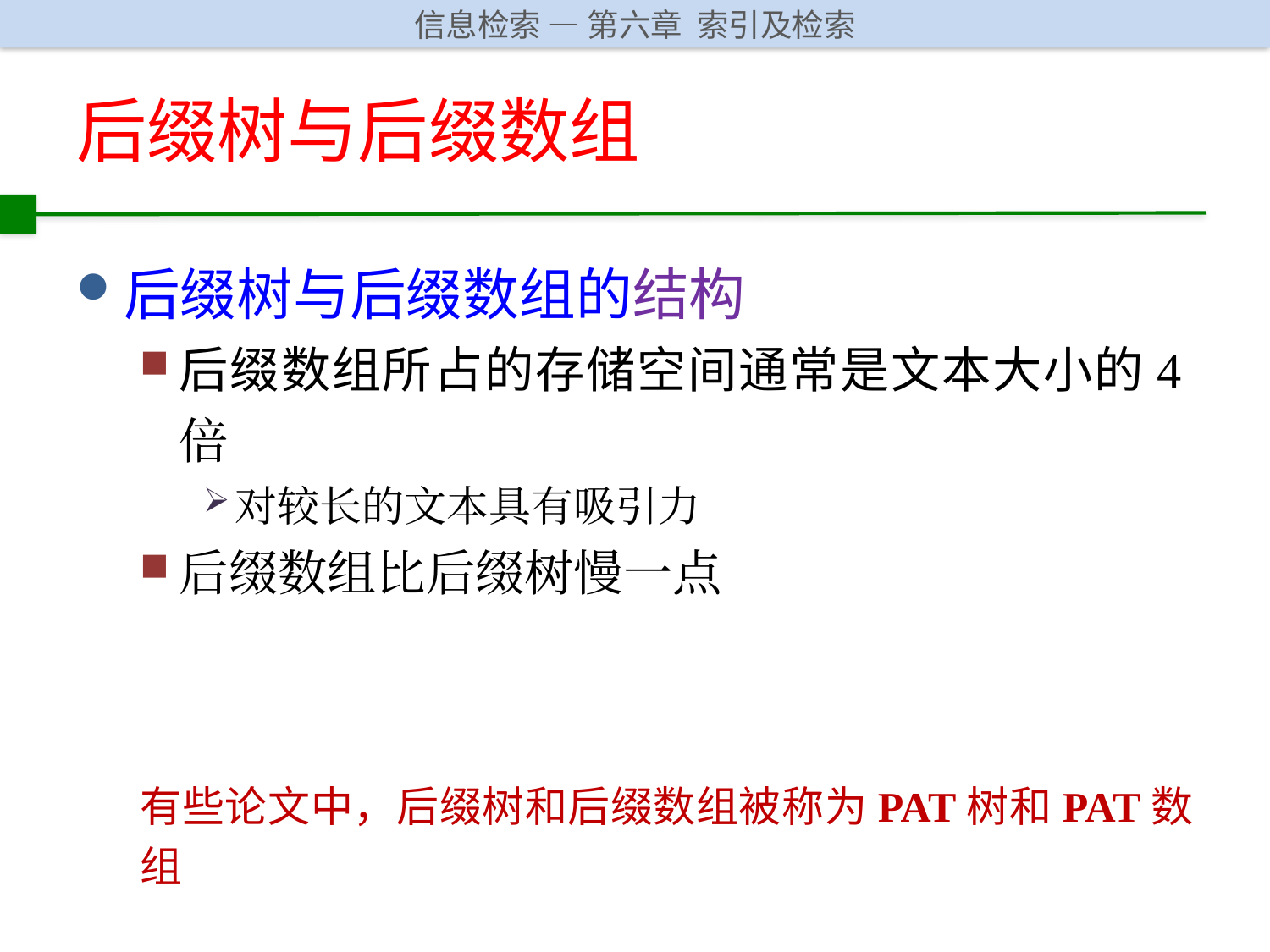

# 后缀树与后缀数组
后缀树与后缀数组的结构
后缀数组所占的存储空间通常是文本大小的4倍
对较长的文本具有吸引力
后缀数组比后缀树慢一点

有些论文中，后缀树和后缀数组被称为PAT树和PAT数组